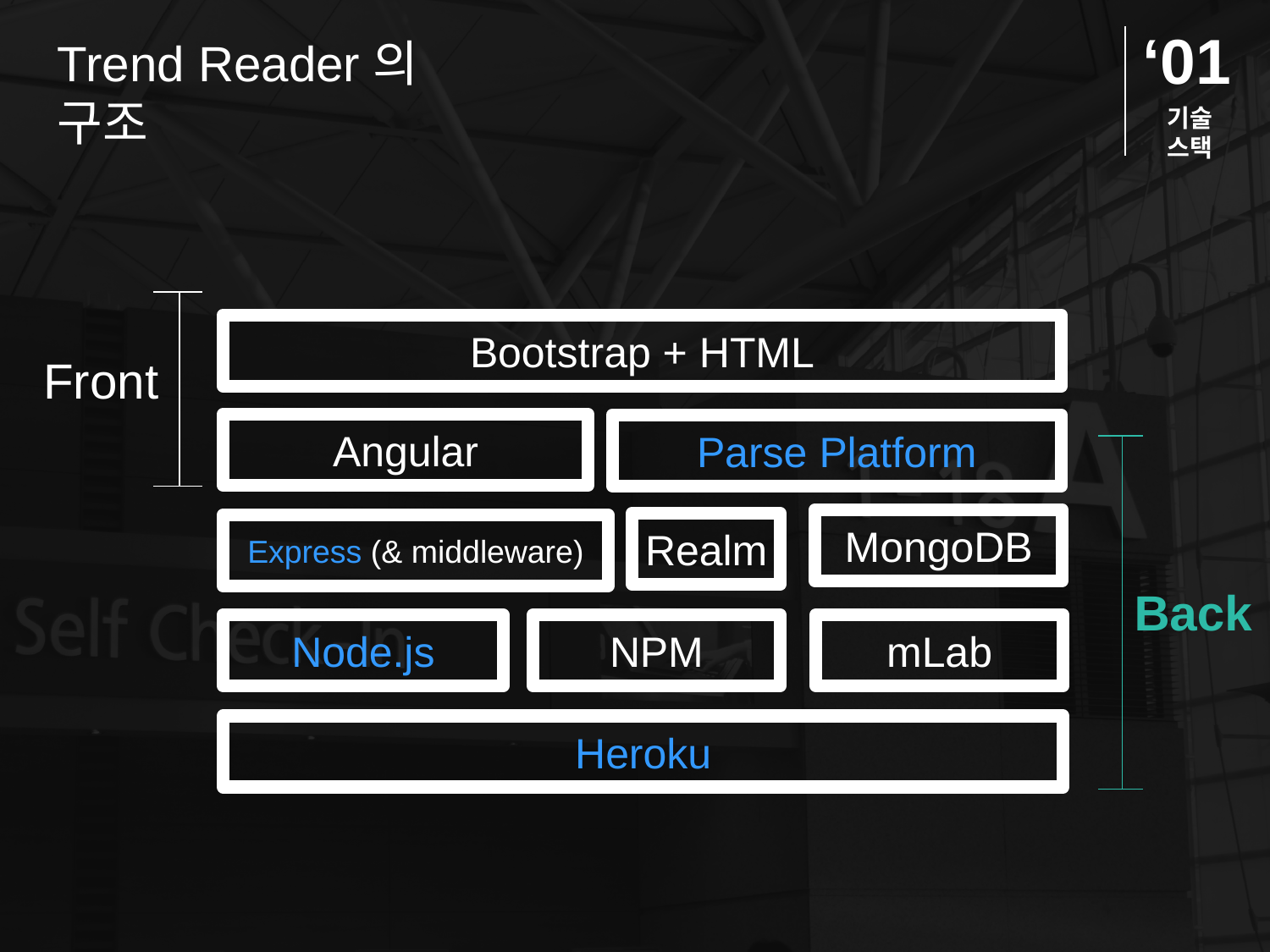

‘01
Trend Reader의 구조
기술
스택
Bootstrap + HTML
Front
Angular
Parse Platform
MongoDB
Realm
Express (& middleware)
Back
Node.js
NPM
mLab
Heroku